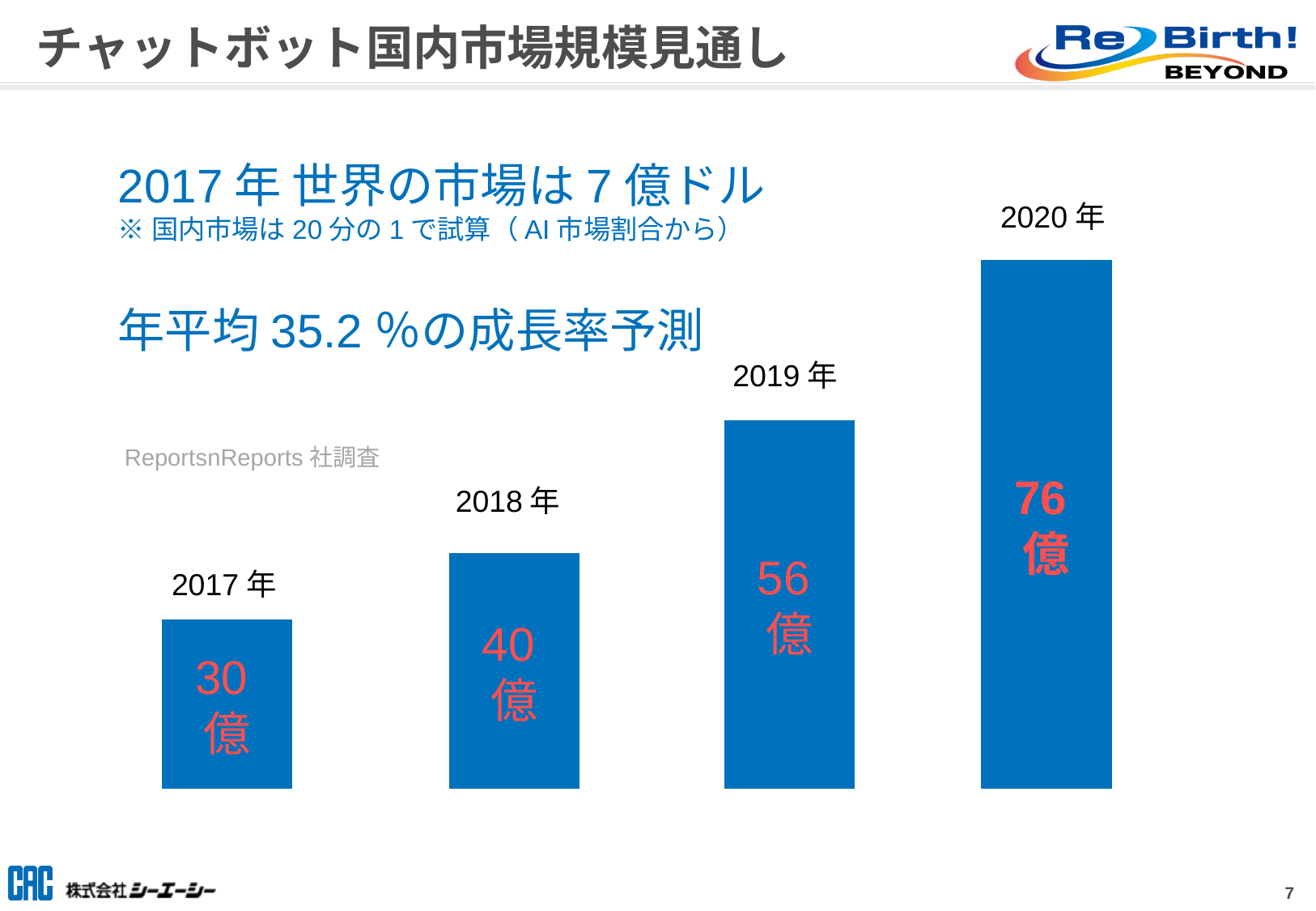

# チャットボット国内市場規模見通し
2017年 世界の市場は7億ドル
※国内市場は20分の1で試算（AI市場割合から）

年平均35.2％の成長率予測

2020年
76億
2019年
56億
ReportsnReports社調査
2018年
40億
2017年
30億
7